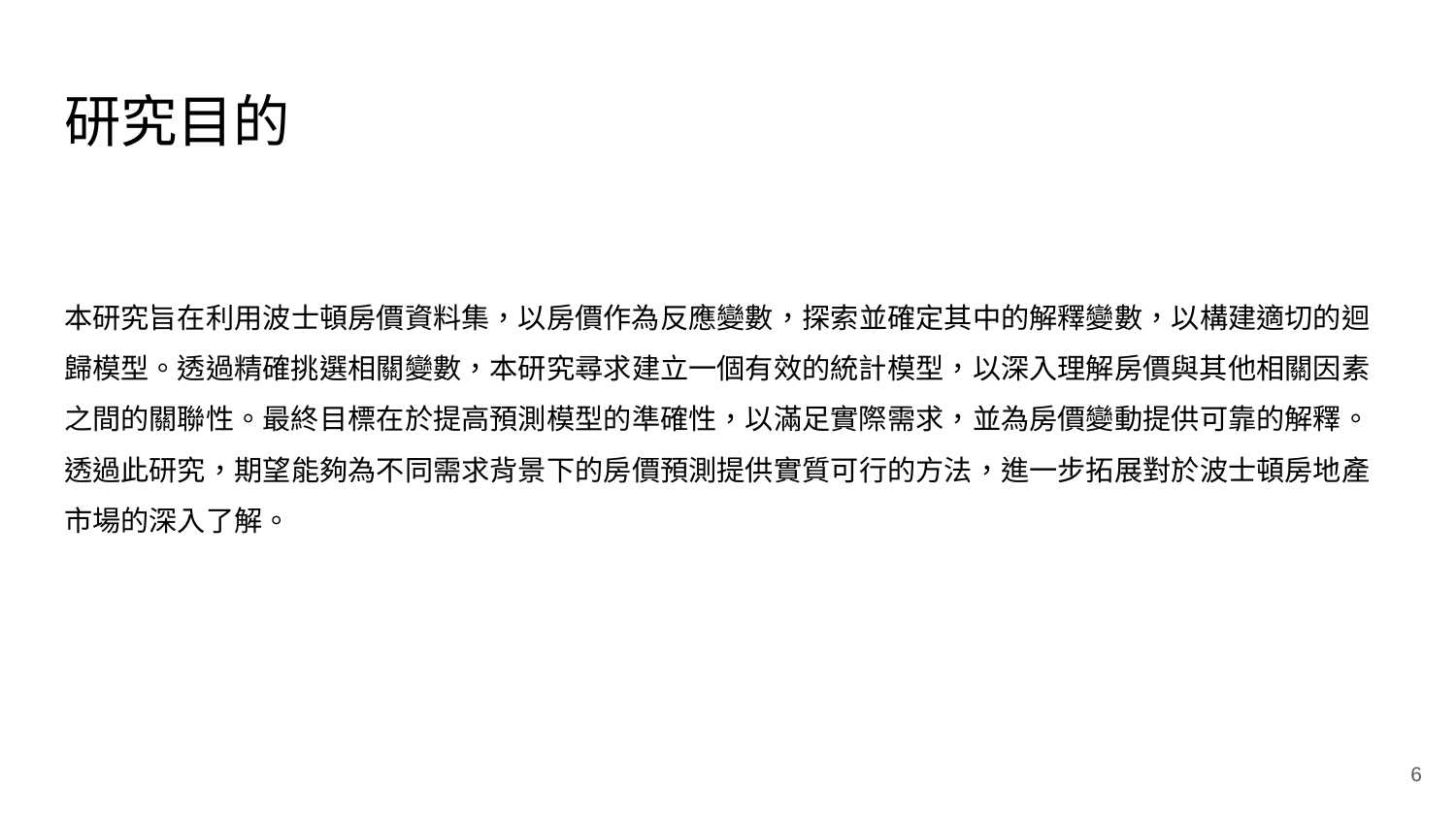

# 研究目的

本研究旨在利用波士頓房價資料集，以房價作為反應變數，探索並確定其中的解釋變數，以構建適切的迴歸模型。透過精確挑選相關變數，本研究尋求建立一個有效的統計模型，以深入理解房價與其他相關因素之間的關聯性。最終目標在於提高預測模型的準確性，以滿足實際需求，並為房價變動提供可靠的解釋。透過此研究，期望能夠為不同需求背景下的房價預測提供實質可行的方法，進一步拓展對於波士頓房地產市場的深入了解。

6